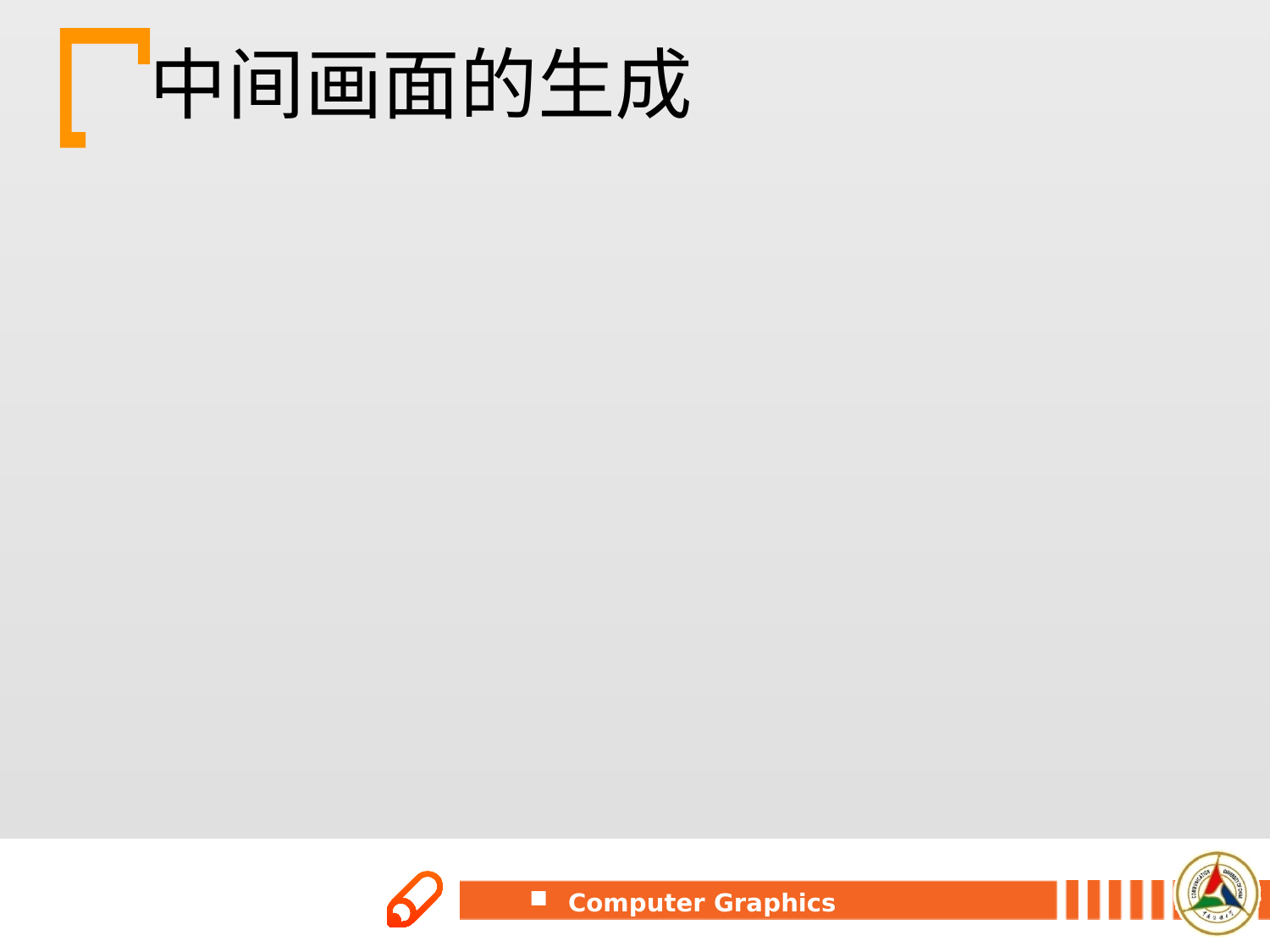

# 中间画面的生成
利用电脑对两幅关键帧进行插值计算，自动生成中间画面，这是电脑辅助动画的主要优点之一。这不仅精确、流畅，而且将动画制作人员从烦琐的劳动中解放出来。